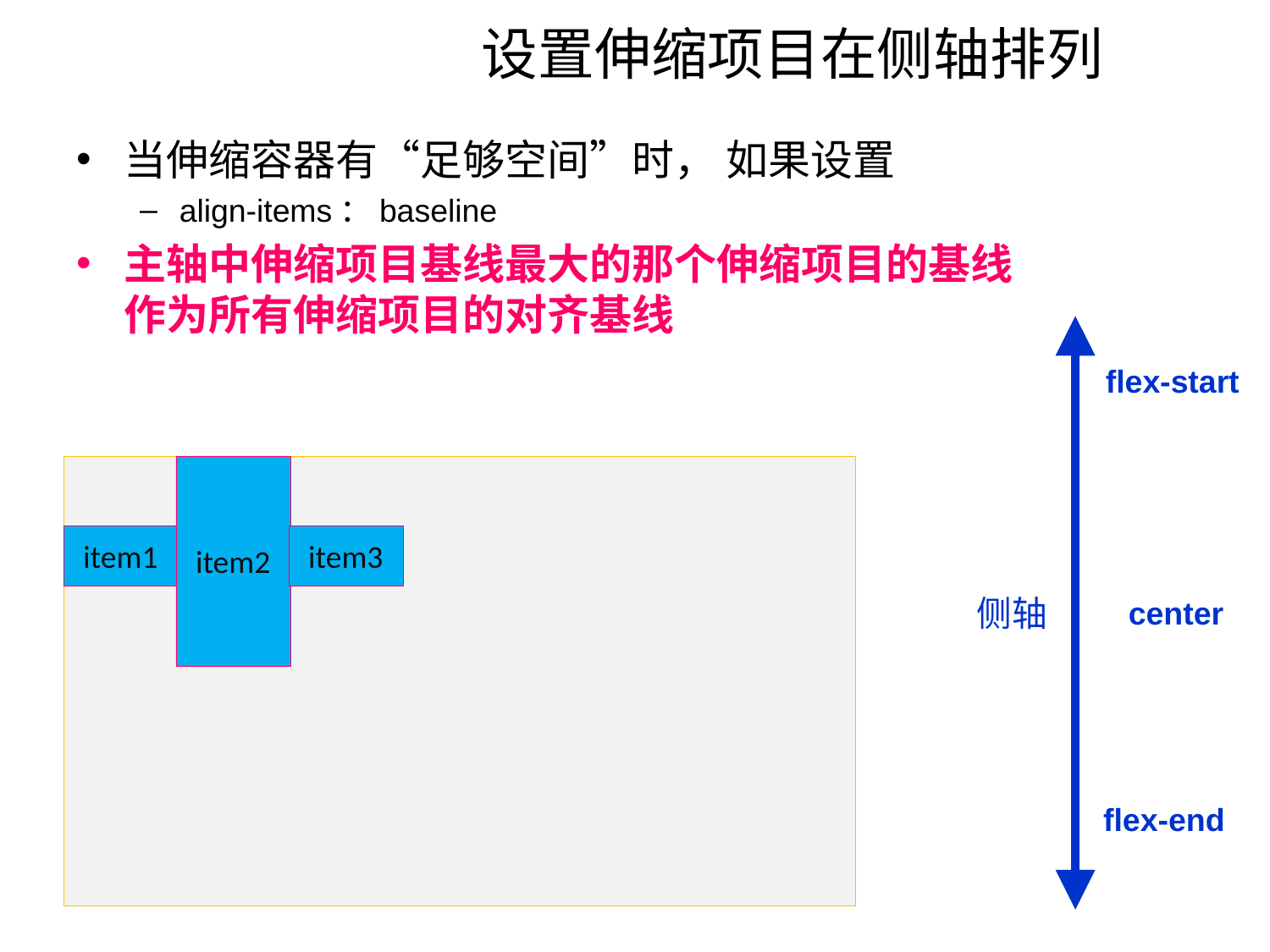

# 设置伸缩项目在侧轴排列
当伸缩容器有“足够空间”时， 如果设置
align-items：baseline
主轴中伸缩项目基线最大的那个伸缩项目的基线作为所有伸缩项目的对齐基线

item2

center
flex-start
flex-end
侧轴
item3
item1